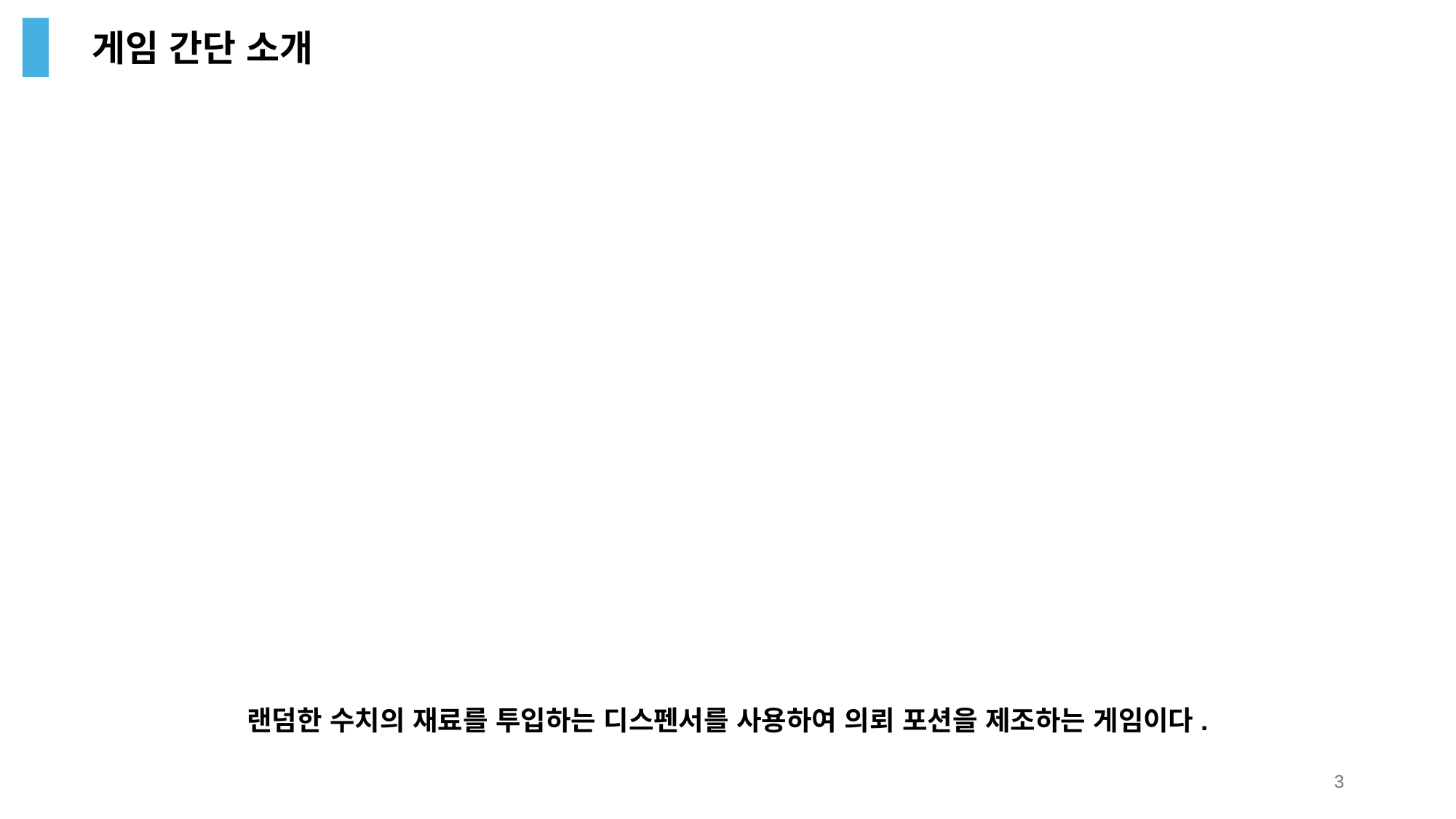

게임 간단 소개
랜덤한 수치의 재료를 투입하는 디스펜서를 사용하여 의뢰 포션을 제조하는 게임이다.
3